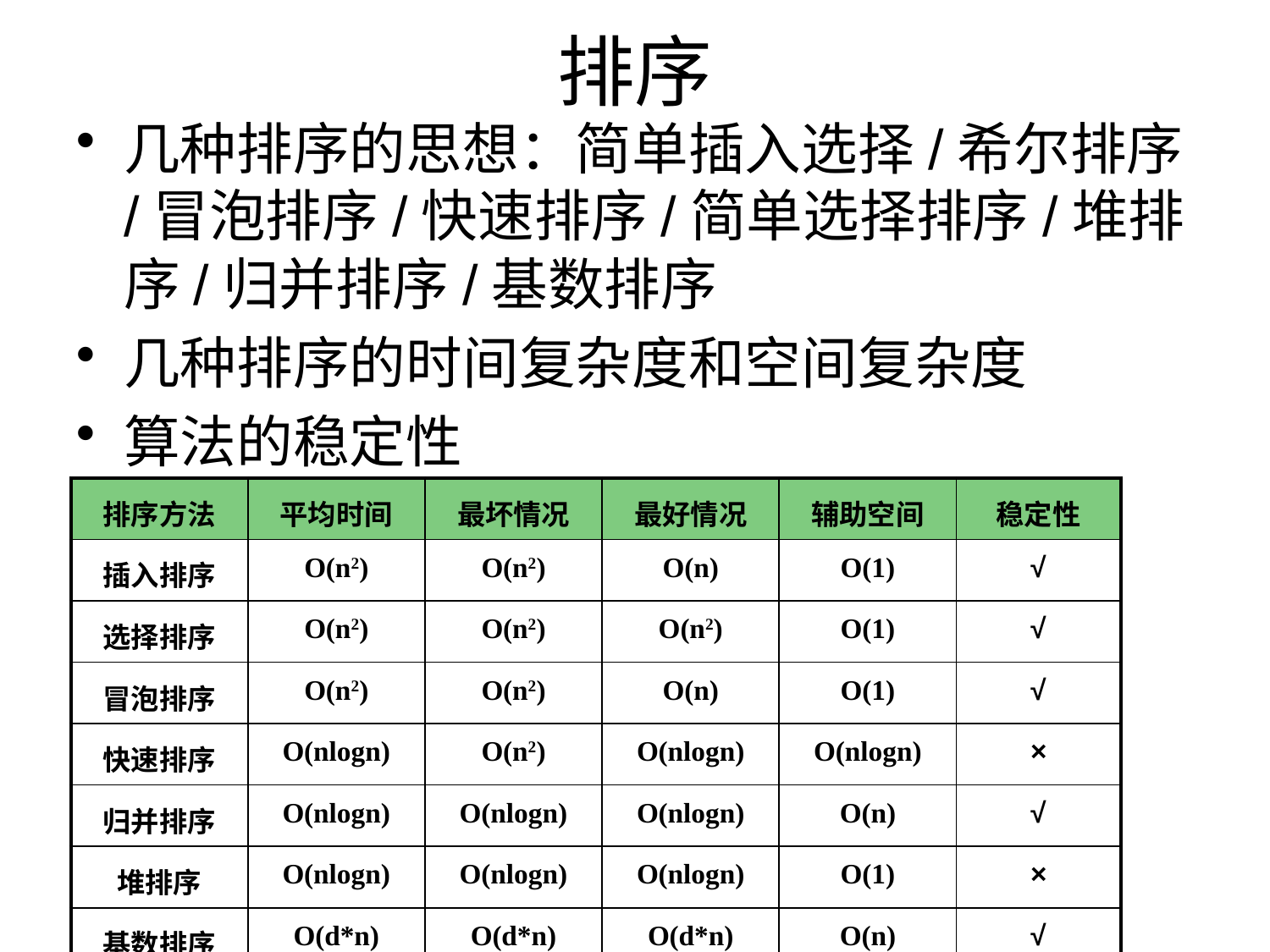

# 排序
几种排序的思想：简单插入选择/希尔排序/冒泡排序/快速排序/简单选择排序/堆排序/归并排序/基数排序
几种排序的时间复杂度和空间复杂度
算法的稳定性
| 排序方法 | 平均时间 | 最坏情况 | 最好情况 | 辅助空间 | 稳定性 |
| --- | --- | --- | --- | --- | --- |
| 插入排序 | O(n2) | O(n2) | O(n) | O(1) | √ |
| 选择排序 | O(n2) | O(n2) | O(n2) | O(1) | √ |
| 冒泡排序 | O(n2) | O(n2) | O(n) | O(1) | √ |
| 快速排序 | O(nlogn) | O(n2) | O(nlogn) | O(nlogn) | × |
| 归并排序 | O(nlogn) | O(nlogn) | O(nlogn) | O(n) | √ |
| 堆排序 | O(nlogn) | O(nlogn) | O(nlogn) | O(1) | × |
| 基数排序 | O(d\*n) | O(d\*n) | O(d\*n) | O(n) | √ |